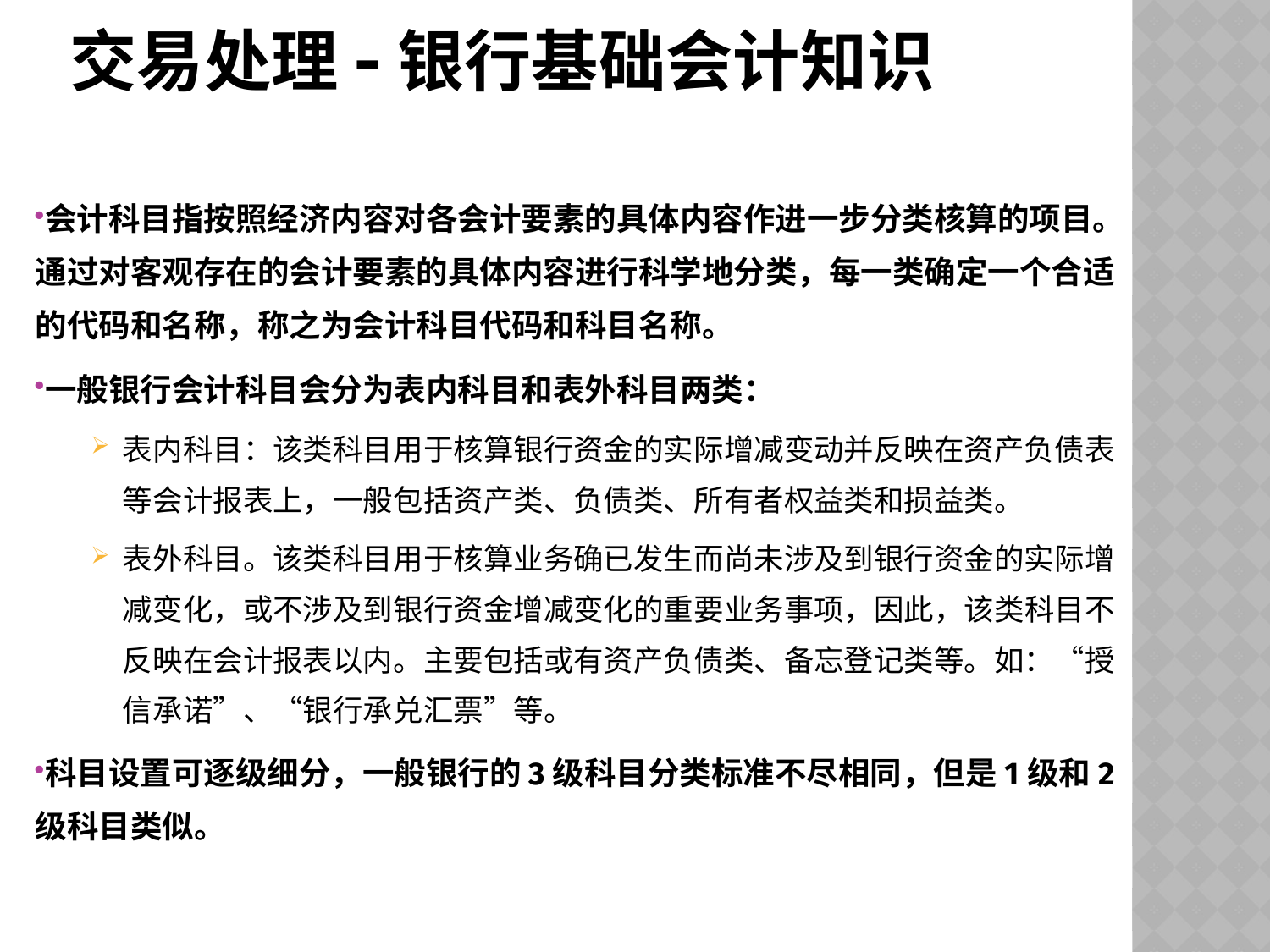

# 交易处理-银行基础会计知识

会计科目指按照经济内容对各会计要素的具体内容作进一步分类核算的项目。通过对客观存在的会计要素的具体内容进行科学地分类，每一类确定一个合适的代码和名称，称之为会计科目代码和科目名称。
一般银行会计科目会分为表内科目和表外科目两类：
表内科目：该类科目用于核算银行资金的实际增减变动并反映在资产负债表等会计报表上，一般包括资产类、负债类、所有者权益类和损益类。
表外科目。该类科目用于核算业务确已发生而尚未涉及到银行资金的实际增减变化，或不涉及到银行资金增减变化的重要业务事项，因此，该类科目不反映在会计报表以内。主要包括或有资产负债类、备忘登记类等。如：“授信承诺”、“银行承兑汇票”等。
科目设置可逐级细分，一般银行的3级科目分类标准不尽相同，但是1级和2级科目类似。